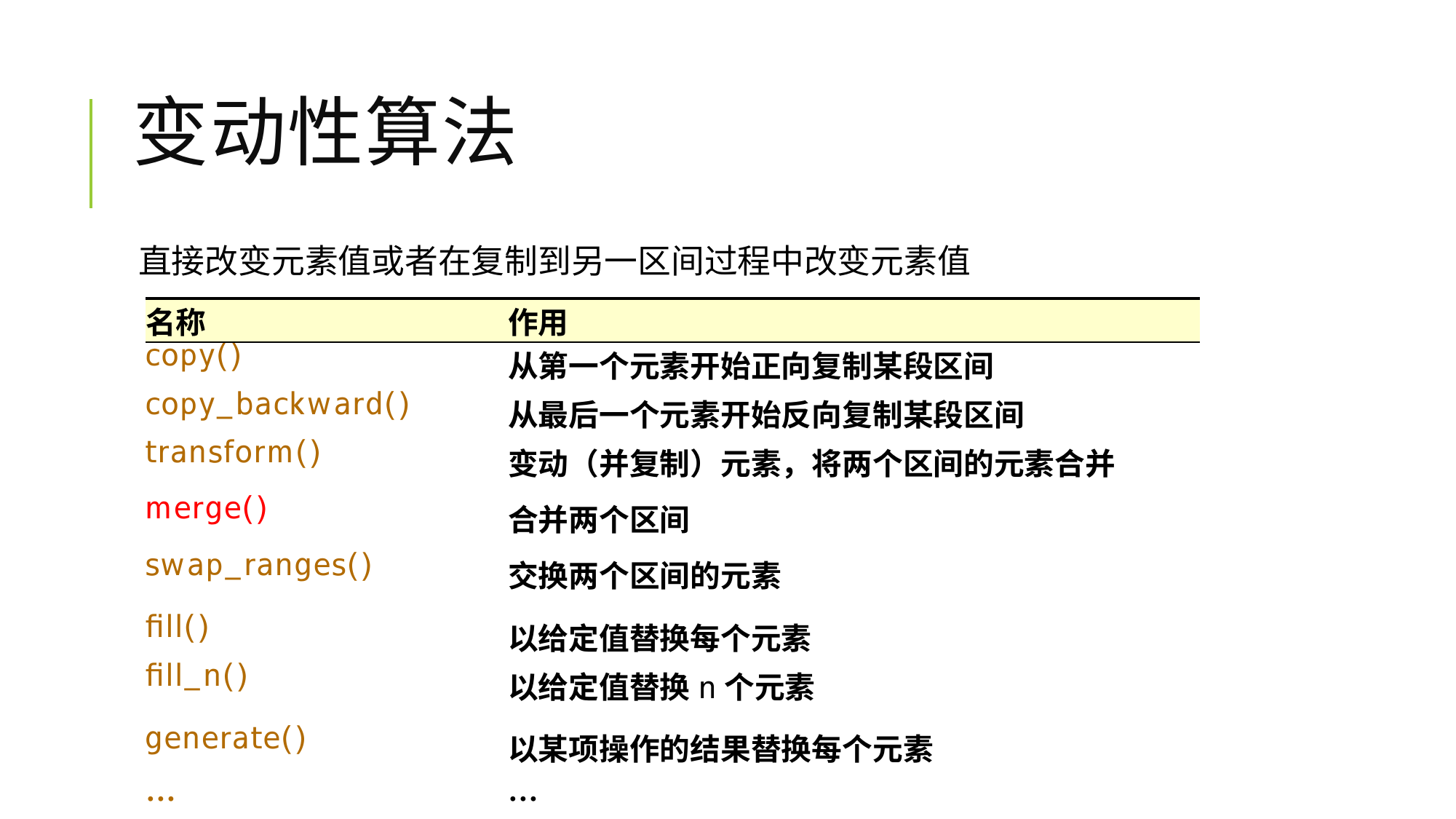

# 变动性算法
直接改变元素值或者在复制到另一区间过程中改变元素值
| 名称 | 作用 |
| --- | --- |
| copy() | 从第一个元素开始正向复制某段区间 |
| copy\_backward() | 从最后一个元素开始反向复制某段区间 |
| transform() | 变动（并复制）元素，将两个区间的元素合并 |
| merge() | 合并两个区间 |
| swap\_ranges() | 交换两个区间的元素 |
| fill() | 以给定值替换每个元素 |
| fill\_n() | 以给定值替换n个元素 |
| generate() | 以某项操作的结果替换每个元素 |
| … | … |